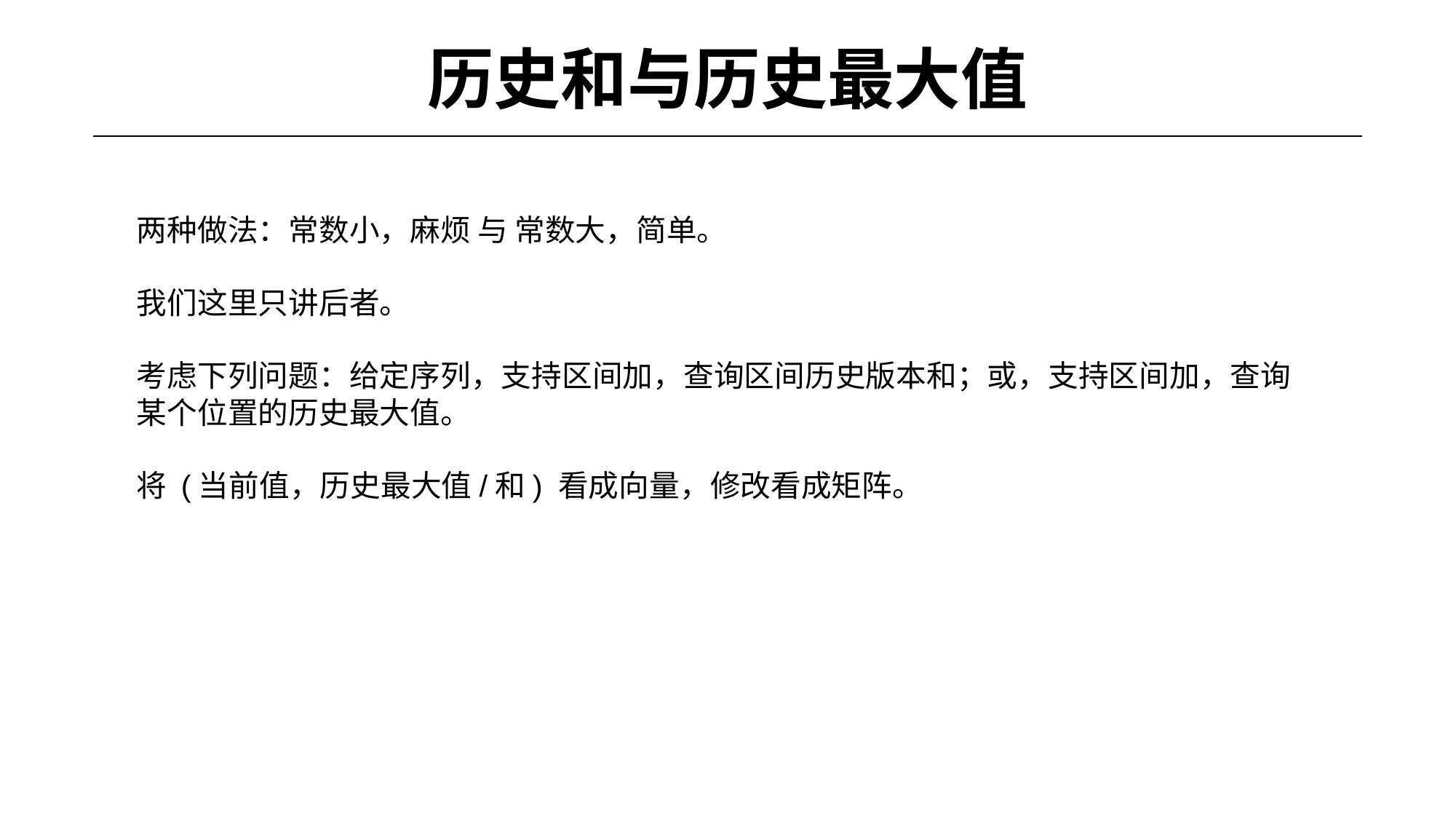

# 历史和与历史最大值
两种做法：常数小，麻烦 与 常数大，简单。

我们这里只讲后者。

考虑下列问题：给定序列，支持区间加，查询区间历史版本和；或，支持区间加，查询某个位置的历史最大值。

将 (当前值，历史最大值/和) 看成向量，修改看成矩阵。